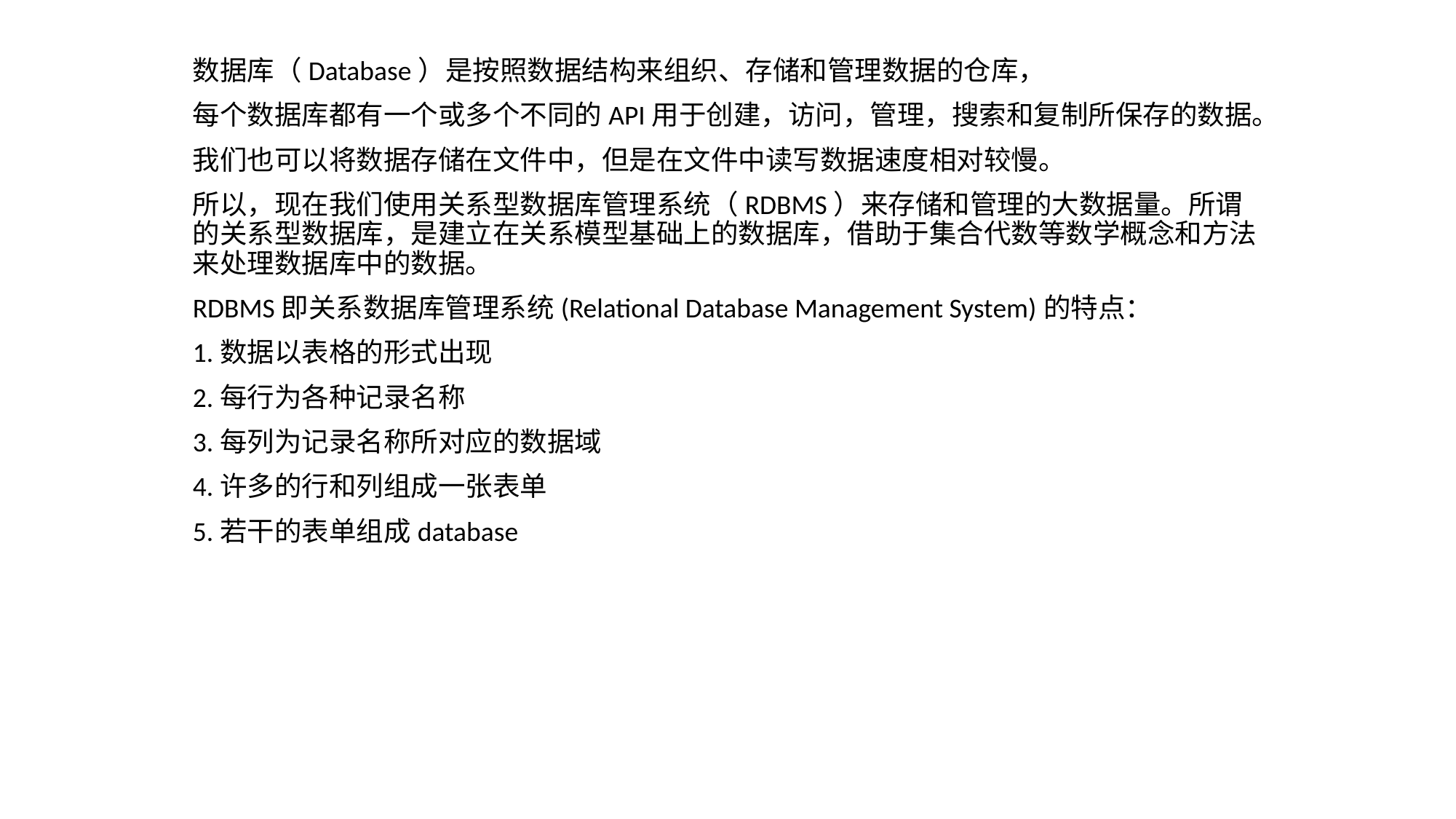

数据库（Database）是按照数据结构来组织、存储和管理数据的仓库，
每个数据库都有一个或多个不同的API用于创建，访问，管理，搜索和复制所保存的数据。
我们也可以将数据存储在文件中，但是在文件中读写数据速度相对较慢。
所以，现在我们使用关系型数据库管理系统（RDBMS）来存储和管理的大数据量。所谓的关系型数据库，是建立在关系模型基础上的数据库，借助于集合代数等数学概念和方法来处理数据库中的数据。
RDBMS即关系数据库管理系统(Relational Database Management System)的特点：
1.数据以表格的形式出现
2.每行为各种记录名称
3.每列为记录名称所对应的数据域
4.许多的行和列组成一张表单
5.若干的表单组成database